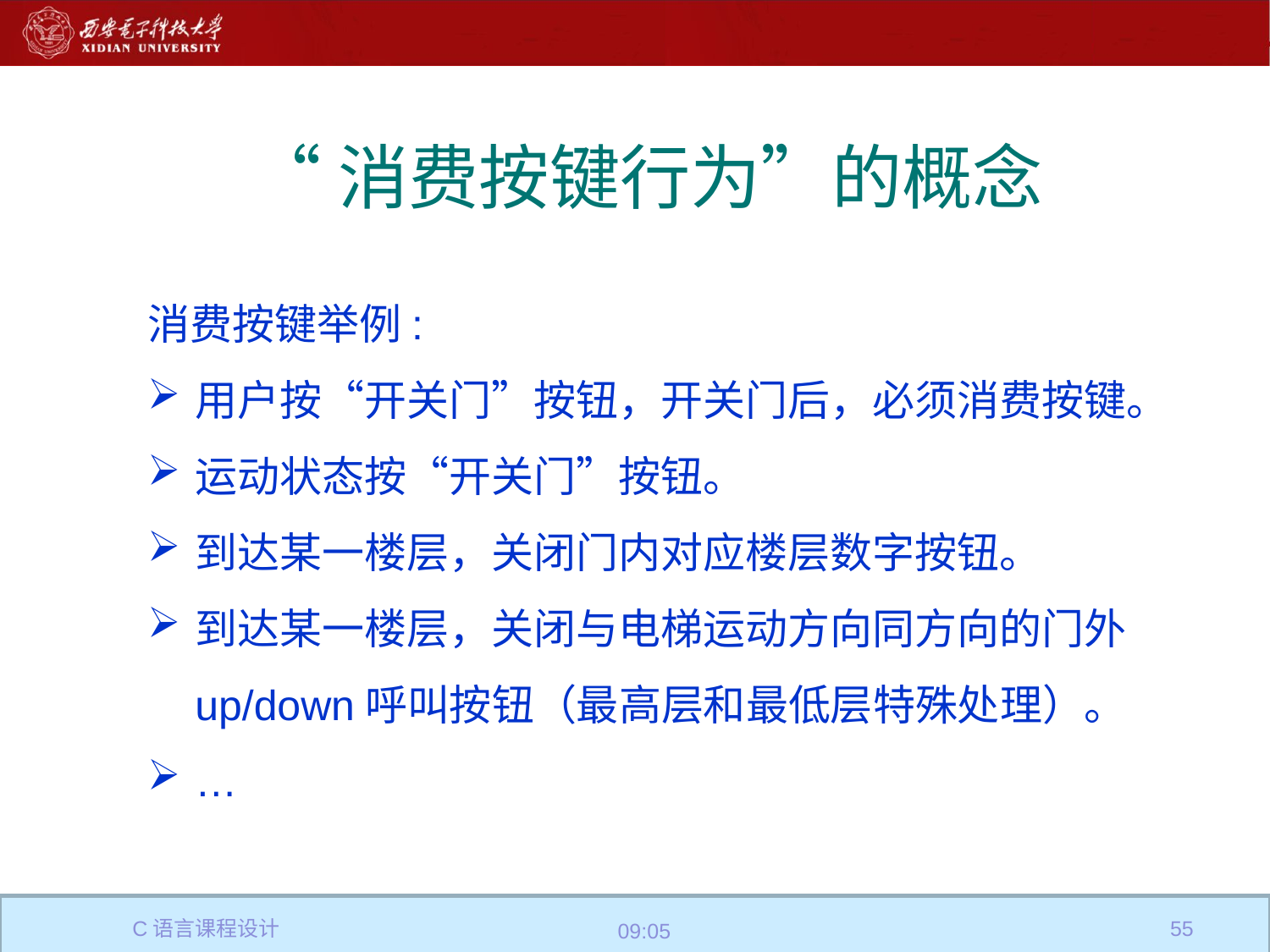

# “消费按键行为”的概念
消费按键举例:
用户按“开关门”按钮，开关门后，必须消费按键。
运动状态按“开关门”按钮。
到达某一楼层，关闭门内对应楼层数字按钮。
到达某一楼层，关闭与电梯运动方向同方向的门外up/down呼叫按钮（最高层和最低层特殊处理）。
…
C语言课程设计
55
09:05